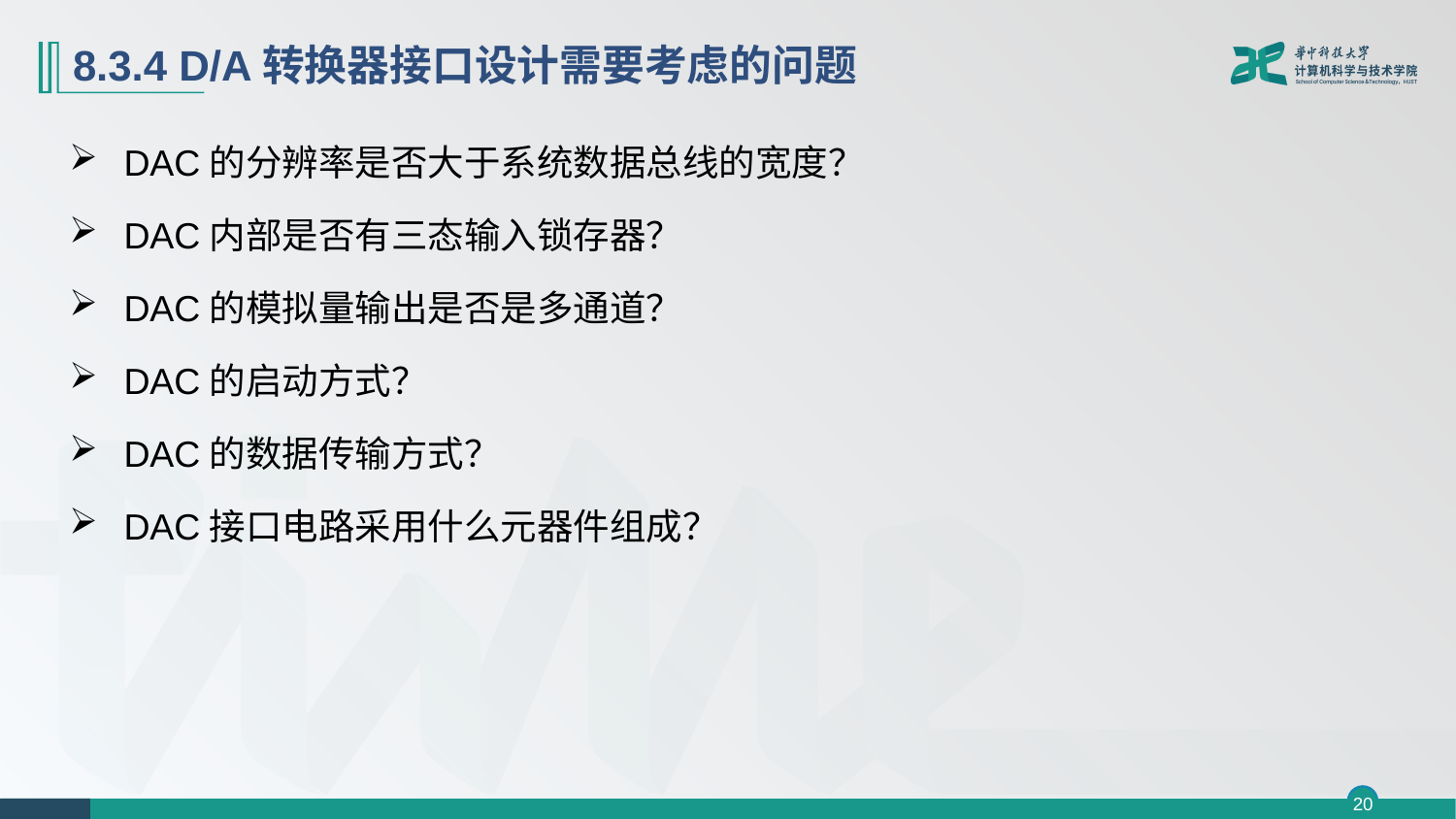

# 8.3.4 D/A转换器接口设计需要考虑的问题
DAC的分辨率是否大于系统数据总线的宽度？
DAC内部是否有三态输入锁存器？
DAC的模拟量输出是否是多通道？
DAC的启动方式？
DAC的数据传输方式？
DAC接口电路采用什么元器件组成？